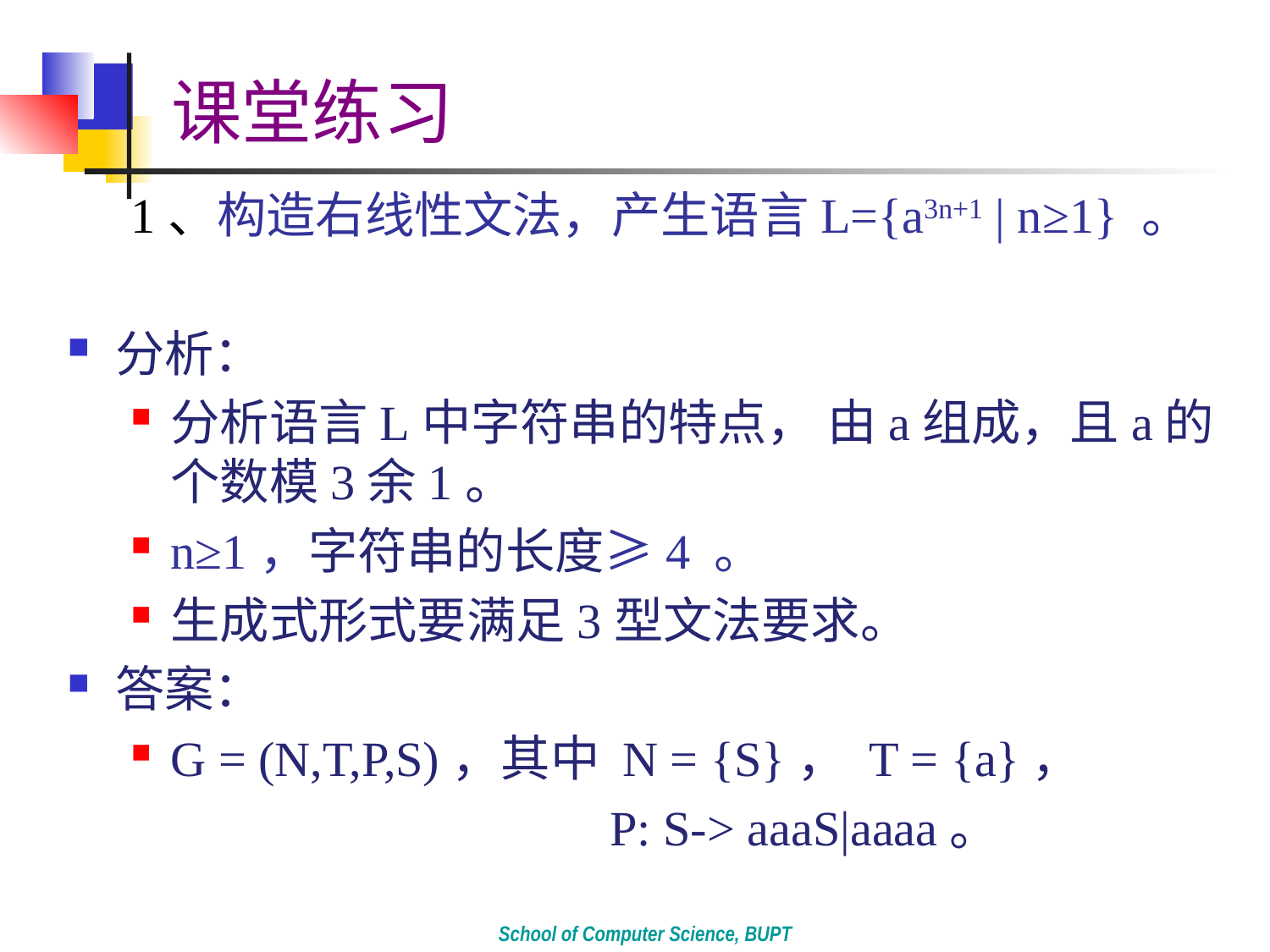

# 课堂练习
1、构造右线性文法，产生语言L={a3n+1 | n≥1} 。

分析：
分析语言L中字符串的特点， 由a组成，且a的个数模3余1。
n≥1，字符串的长度≥4 。
生成式形式要满足3型文法要求。
答案：
G = (N,T,P,S)，其中 N = {S}， T = {a}，
                                       P: S-> aaaS|aaaa。

School of Computer Science, BUPT
50